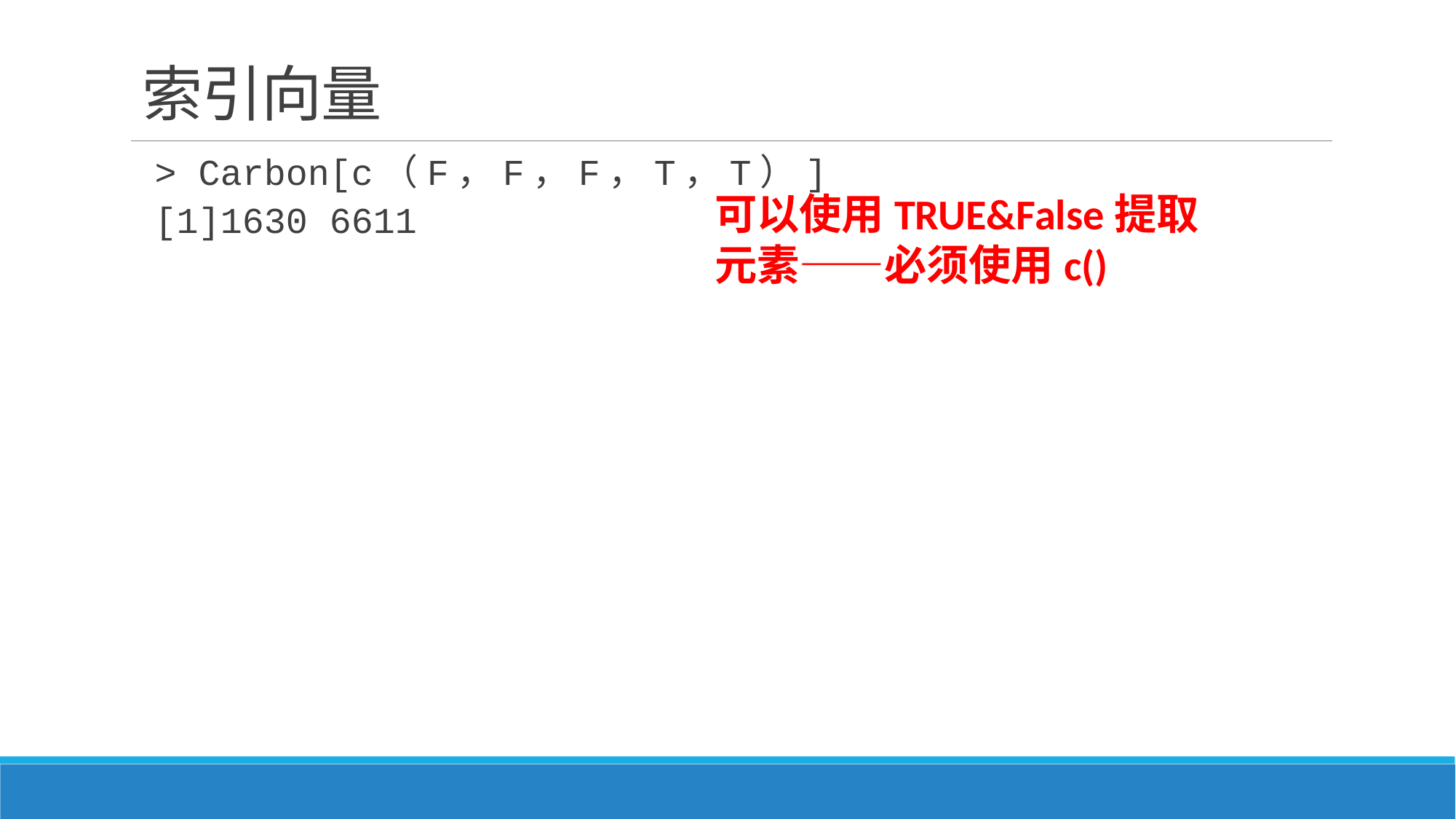

# 索引向量
> Carbon[c（F，F，F，T，T）]
[1]1630 6611
可以使用TRUE&False提取元素——必须使用c()